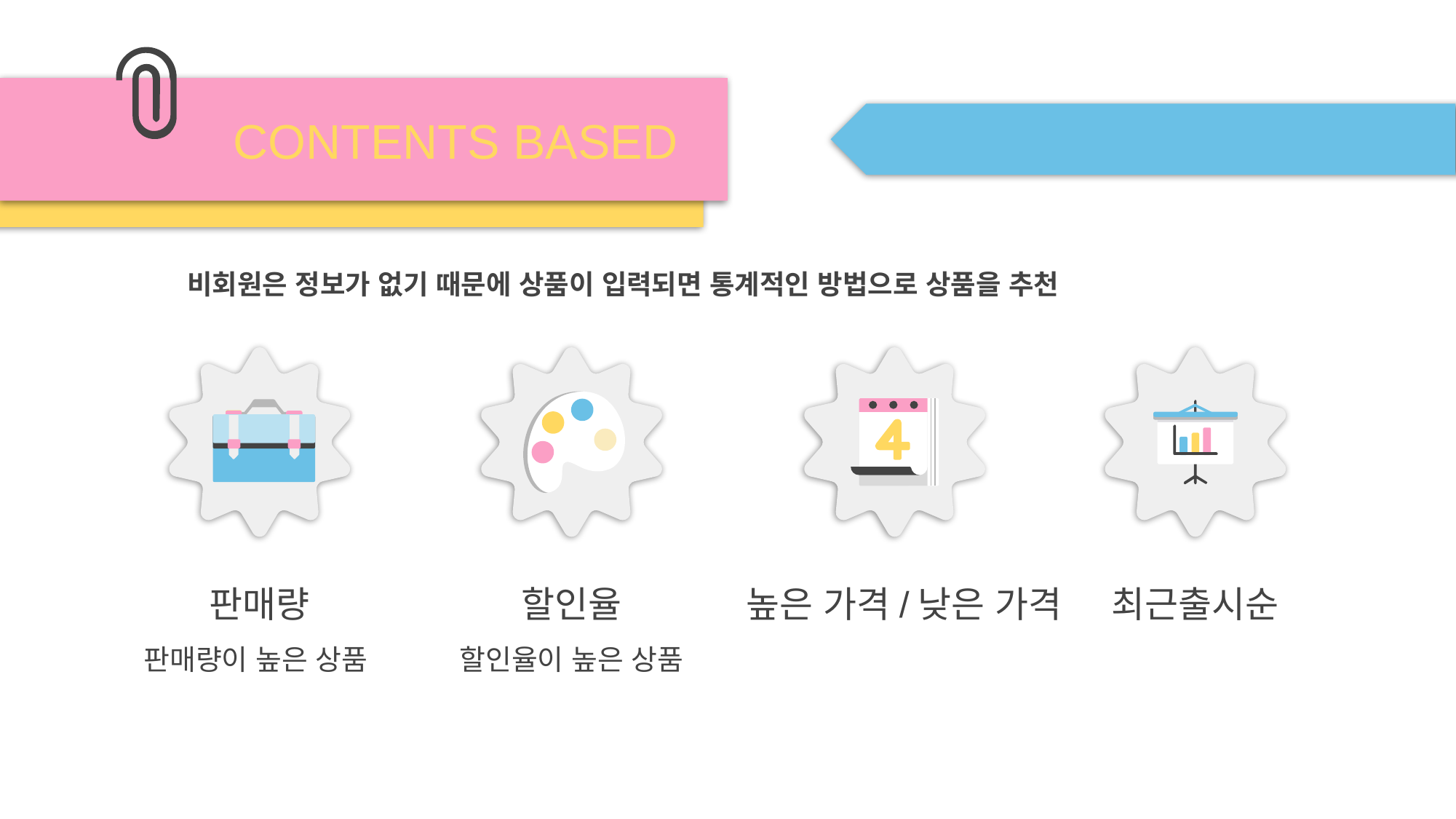

CONTENTS BASED

비회원은 정보가 없기 때문에 상품이 입력되면 통계적인 방법으로 상품을 추천

할인율
# 판매량
높은 가격/낮은 가격
최근출시순
할인율이 높은 상품
판매량이 높은 상품